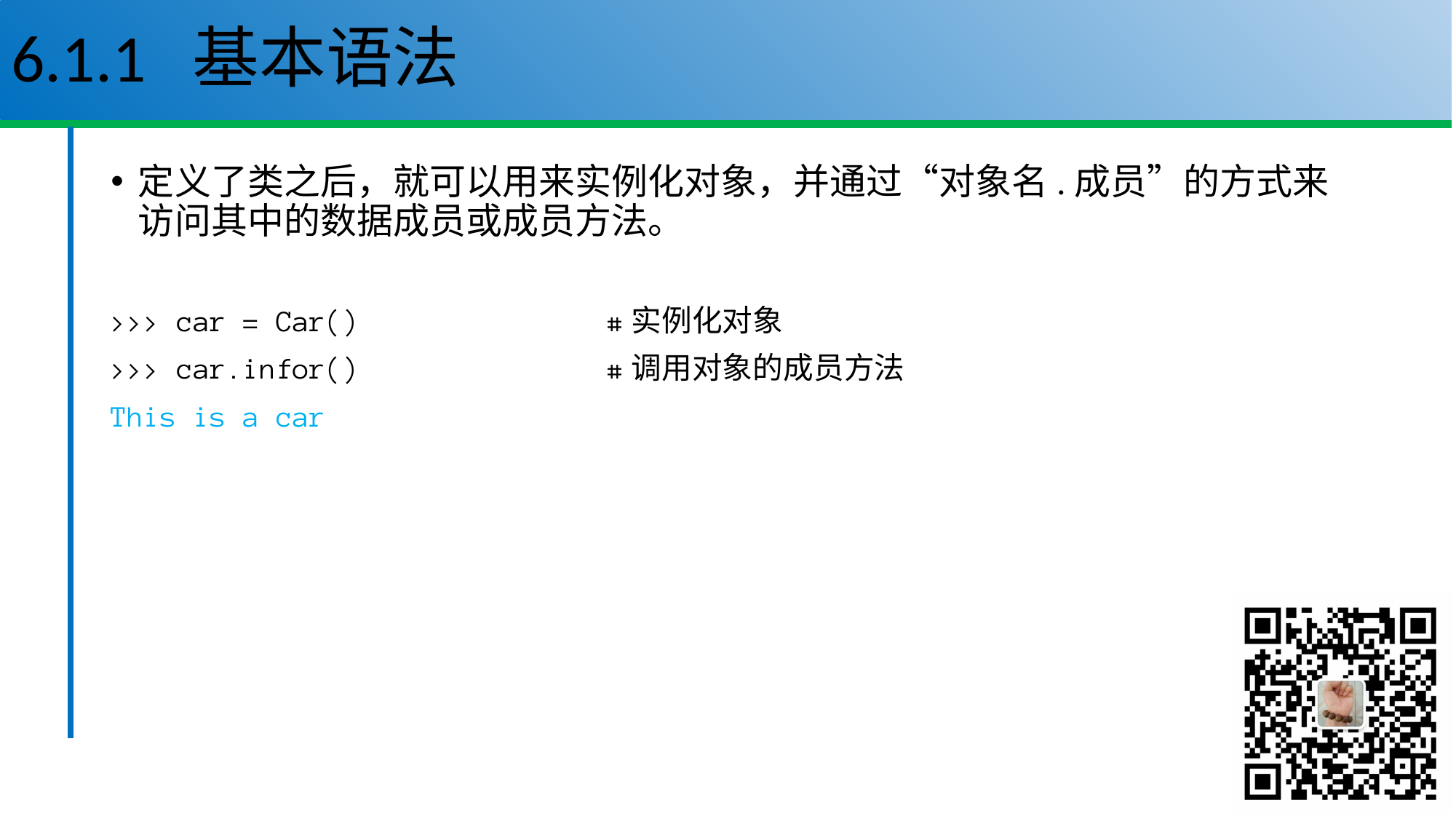

# 6.1.1  基本语法
定义了类之后，就可以用来实例化对象，并通过“对象名.成员”的方式来访问其中的数据成员或成员方法。

>>> car = Car()               #实例化对象
>>> car.infor()               #调用对象的成员方法
This is a car
4